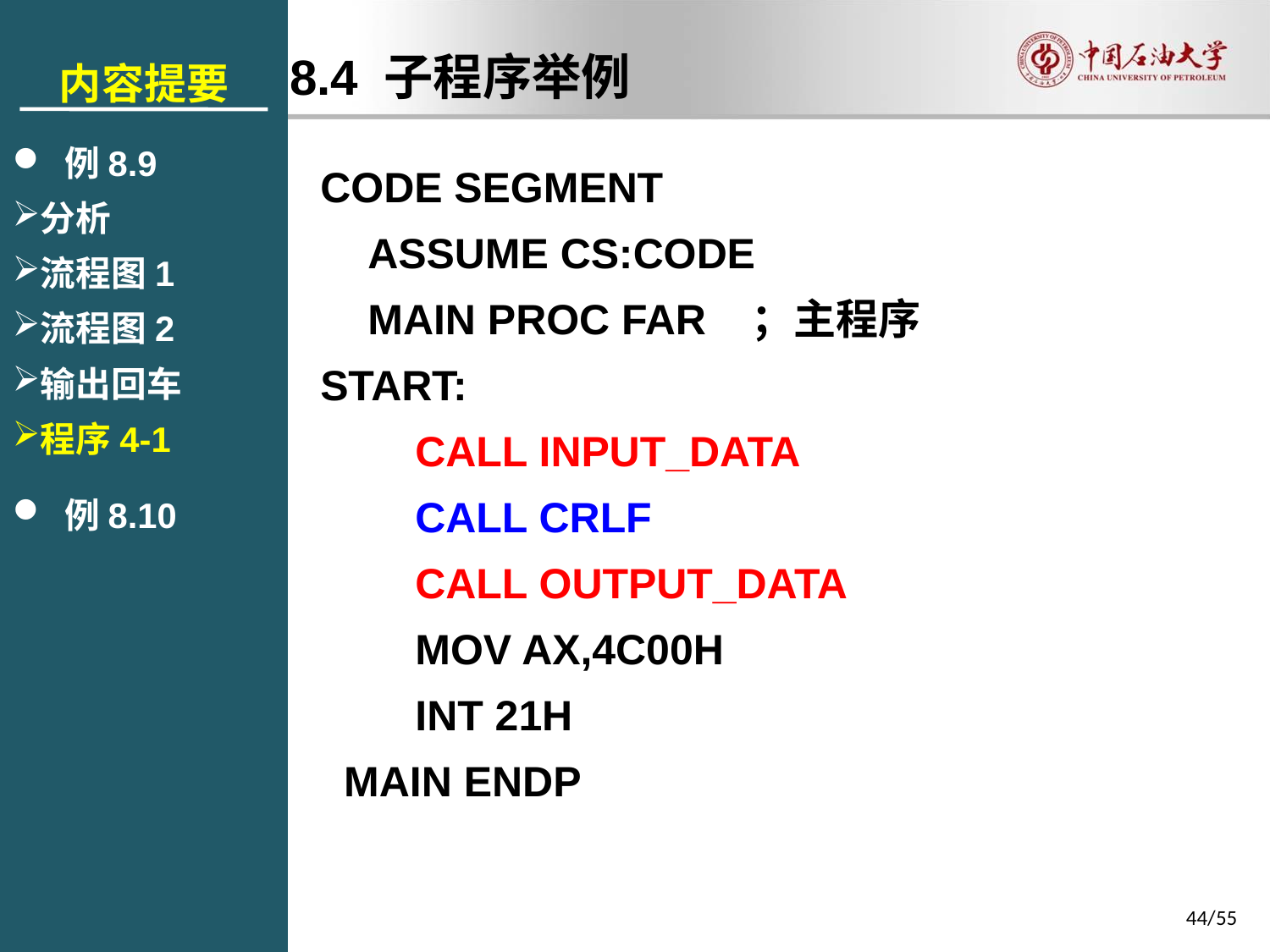

内容提要
 例8.9
分析
流程图1
流程图2
输出回车
程序4-1
 例8.10
8.4 子程序举例
CODE SEGMENT
    ASSUME CS:CODE
    MAIN PROC FAR   ；主程序
START:
        CALL INPUT_DATA
        CALL CRLF
        CALL OUTPUT_DATA
        MOV AX,4C00H
        INT 21H
  MAIN ENDP
44/55